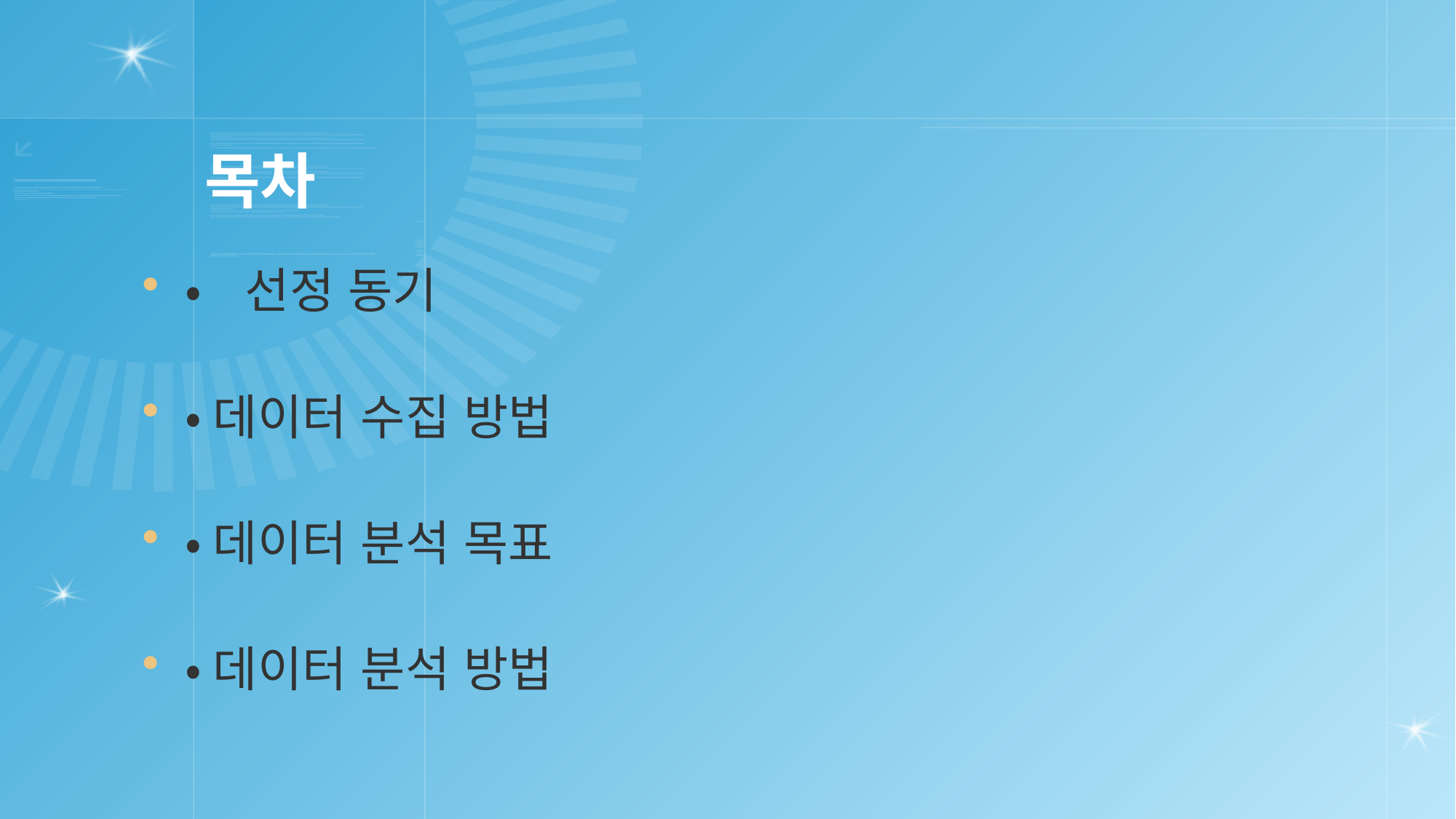

# 목차
•선정 동기
•데이터 수집 방법
•데이터 분석 목표
•데이터 분석 방법